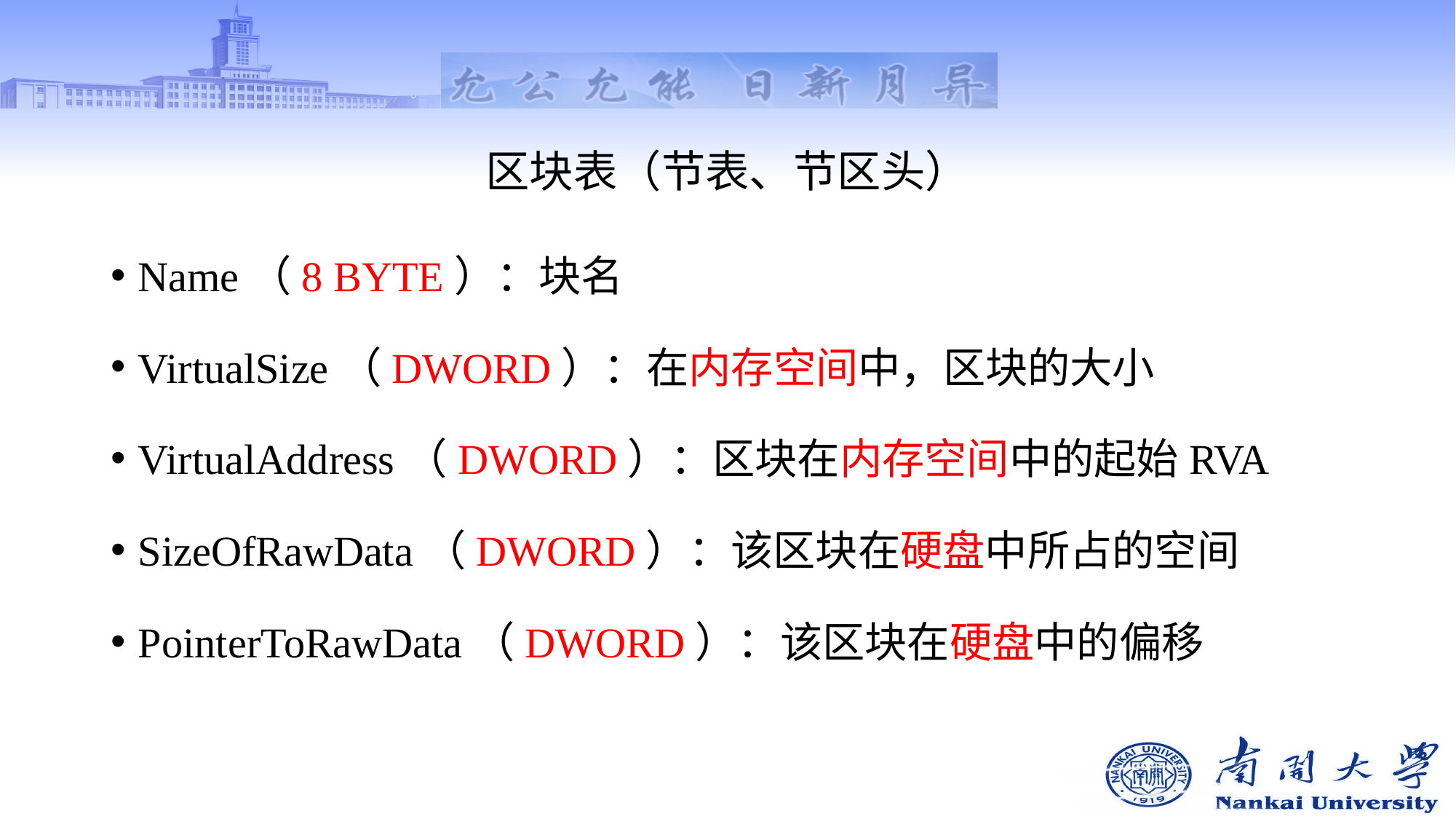

# 区块表（节表、节区头）
Name（8 BYTE）：块名
VirtualSize（DWORD）：在内存空间中，区块的大小
VirtualAddress（DWORD）：区块在内存空间中的起始RVA
SizeOfRawData（DWORD）：该区块在硬盘中所占的空间
PointerToRawData（DWORD）：该区块在硬盘中的偏移